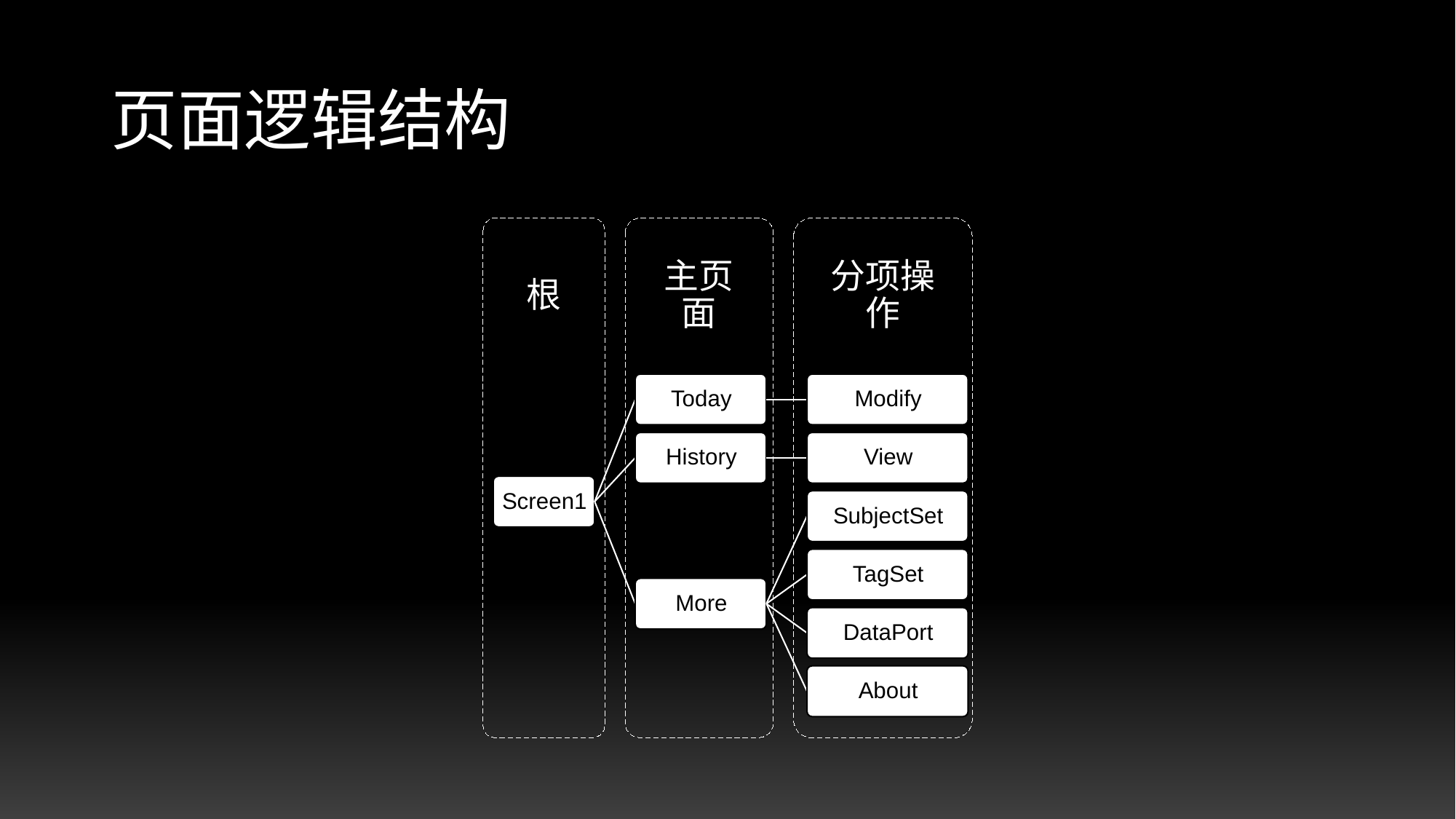

# 页面逻辑结构
分项操作
主页面
根
Screen1

Today

Modify

History

View

More

SubjectSet

TagSet

DataPort

About